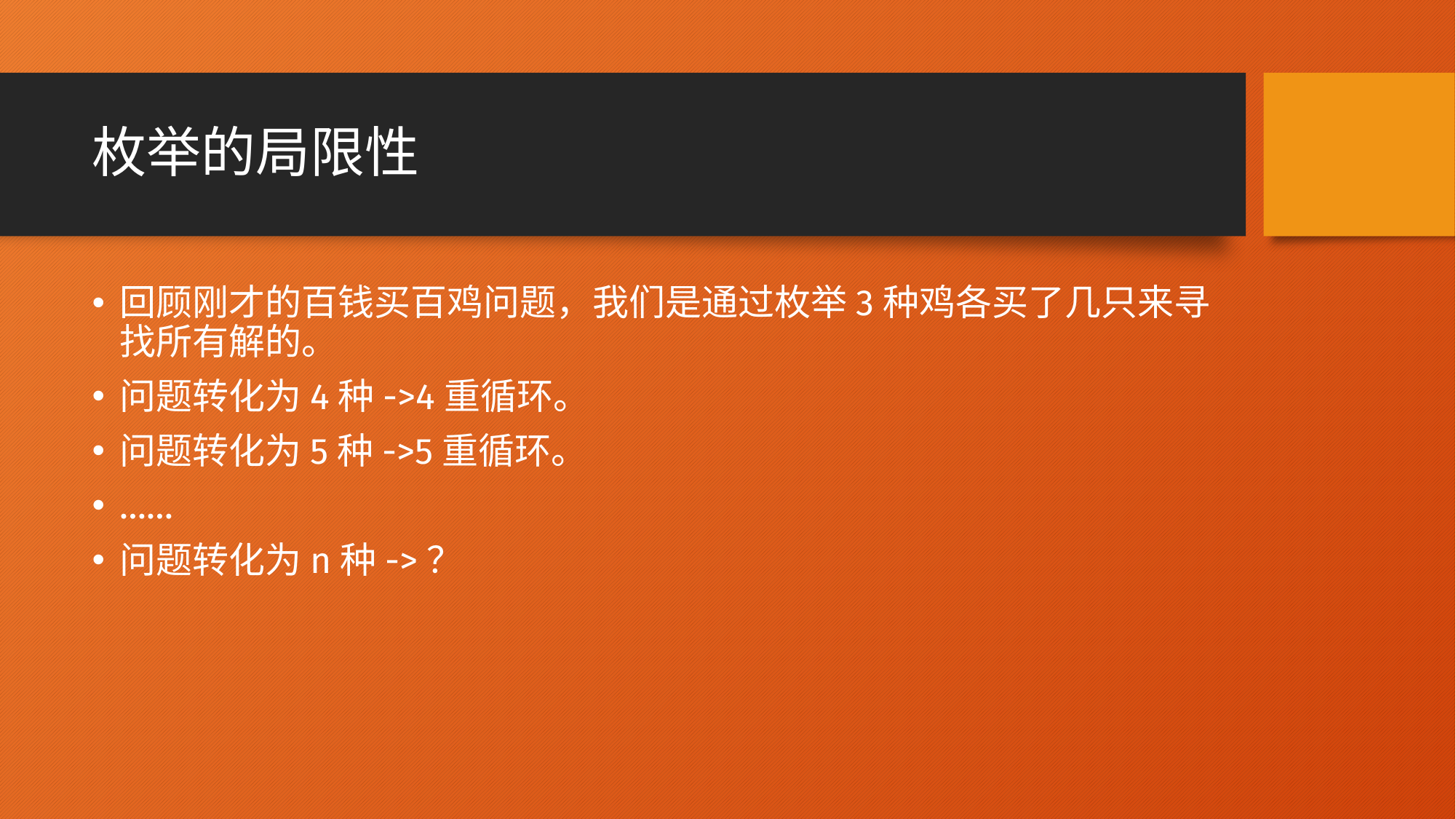

# 枚举的局限性
回顾刚才的百钱买百鸡问题，我们是通过枚举3种鸡各买了几只来寻找所有解的。
问题转化为4种->4重循环。
问题转化为5种->5重循环。
……
问题转化为n种->？